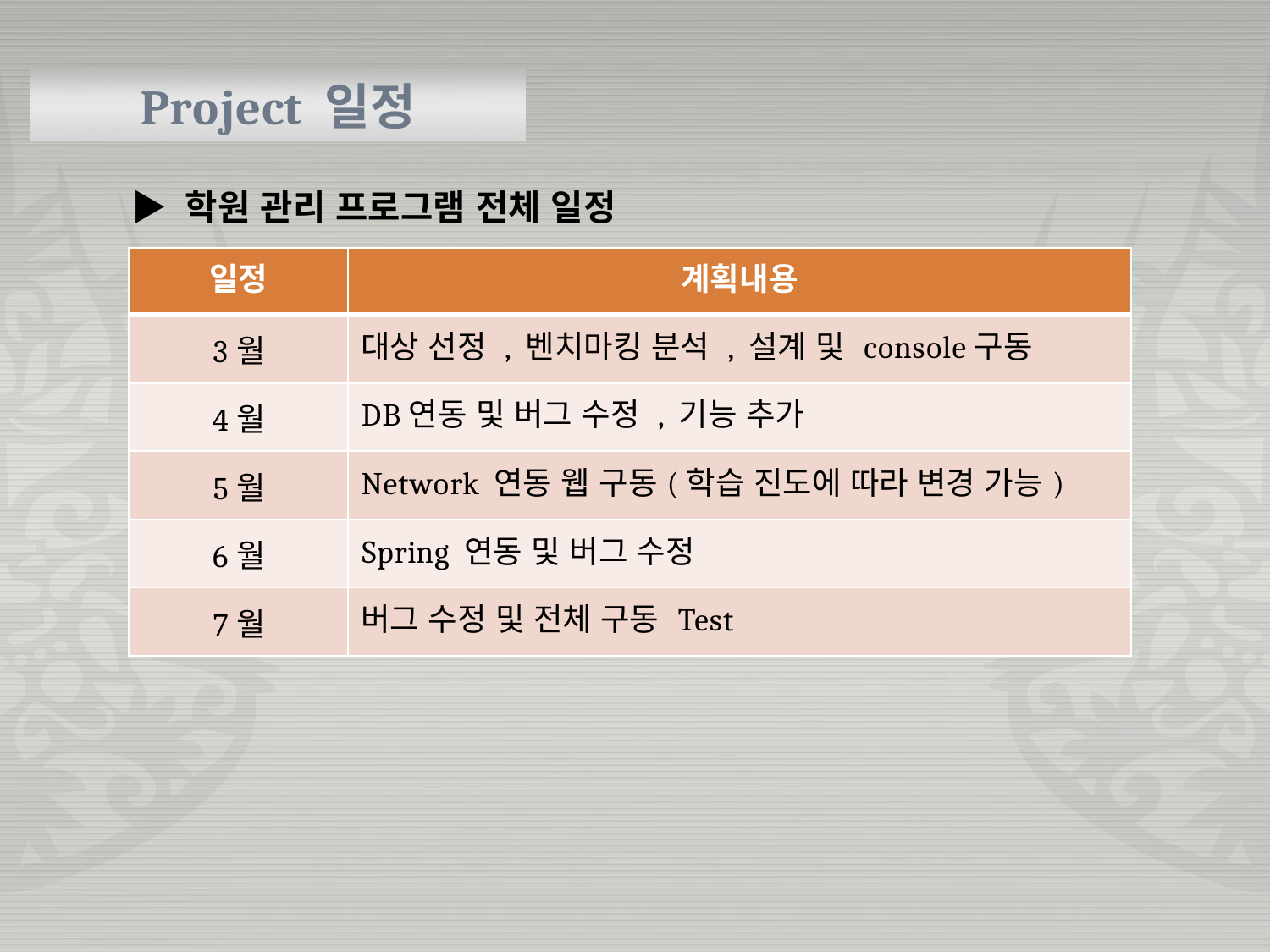

Project 일정
▶ 학원 관리 프로그램 전체 일정
| 일정 | 계획내용 |
| --- | --- |
| 3월 | 대상 선정 , 벤치마킹 분석 , 설계 및 console구동 |
| 4월 | DB연동 및 버그 수정 , 기능 추가 |
| 5월 | Network 연동 웹 구동(학습 진도에 따라 변경 가능) |
| 6월 | Spring 연동 및 버그 수정 |
| 7월 | 버그 수정 및 전체 구동 Test |